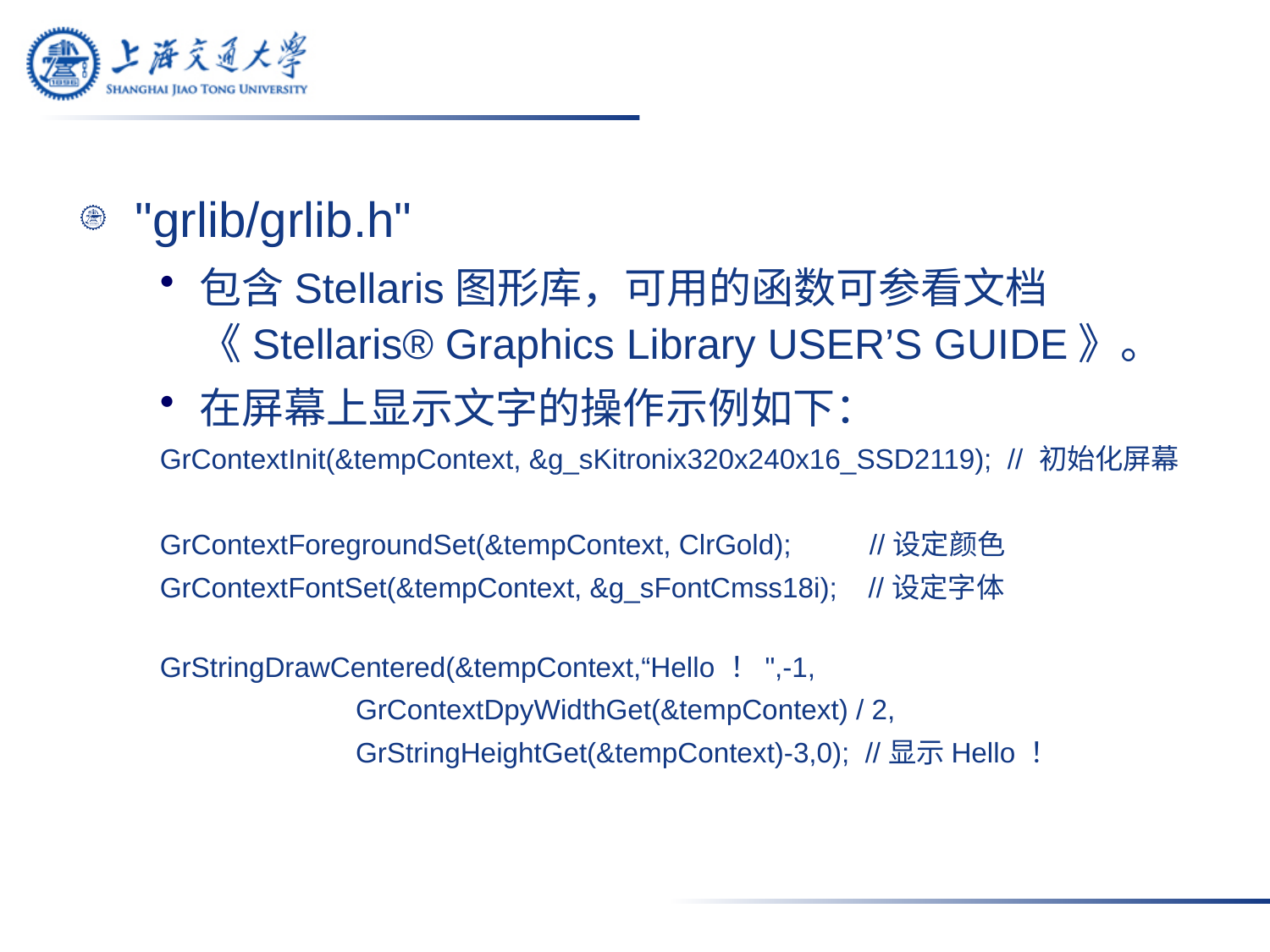

#
"grlib/grlib.h"
包含Stellaris图形库，可用的函数可参看文档《Stellaris® Graphics Library USER’S GUIDE》。
在屏幕上显示文字的操作示例如下：
GrContextInit(&tempContext, &g_sKitronix320x240x16_SSD2119);  // 初始化屏幕

GrContextForegroundSet(&tempContext, ClrGold);          //设定颜色
GrContextFontSet(&tempContext, &g_sFontCmss18i);    //设定字体
GrStringDrawCentered(&tempContext,“Hello ！",-1,
                         GrContextDpyWidthGet(&tempContext) / 2,
                         GrStringHeightGet(&tempContext)-3,0);  //显示Hello ！